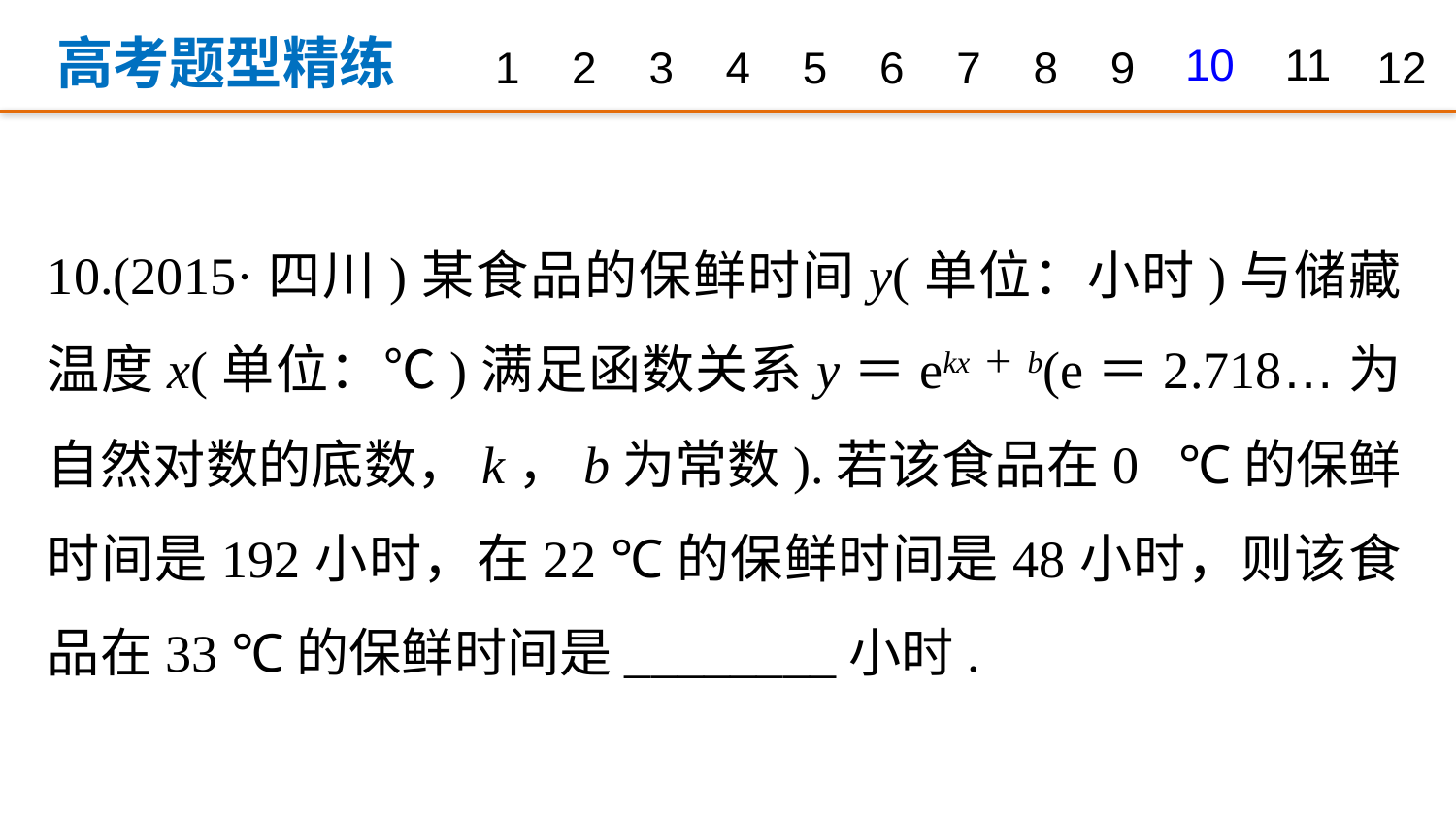

高考题型精练
1
2
3
4
5
6
7
8
9
10
11
12
10.(2015·四川)某食品的保鲜时间y(单位：小时)与储藏温度x(单位：℃)满足函数关系y＝ekx＋b(e＝2.718…为自然对数的底数，k，b为常数).若该食品在0   ℃的保鲜时间是192小时，在22 ℃的保鲜时间是48小时，则该食品在33 ℃的保鲜时间是________小时.